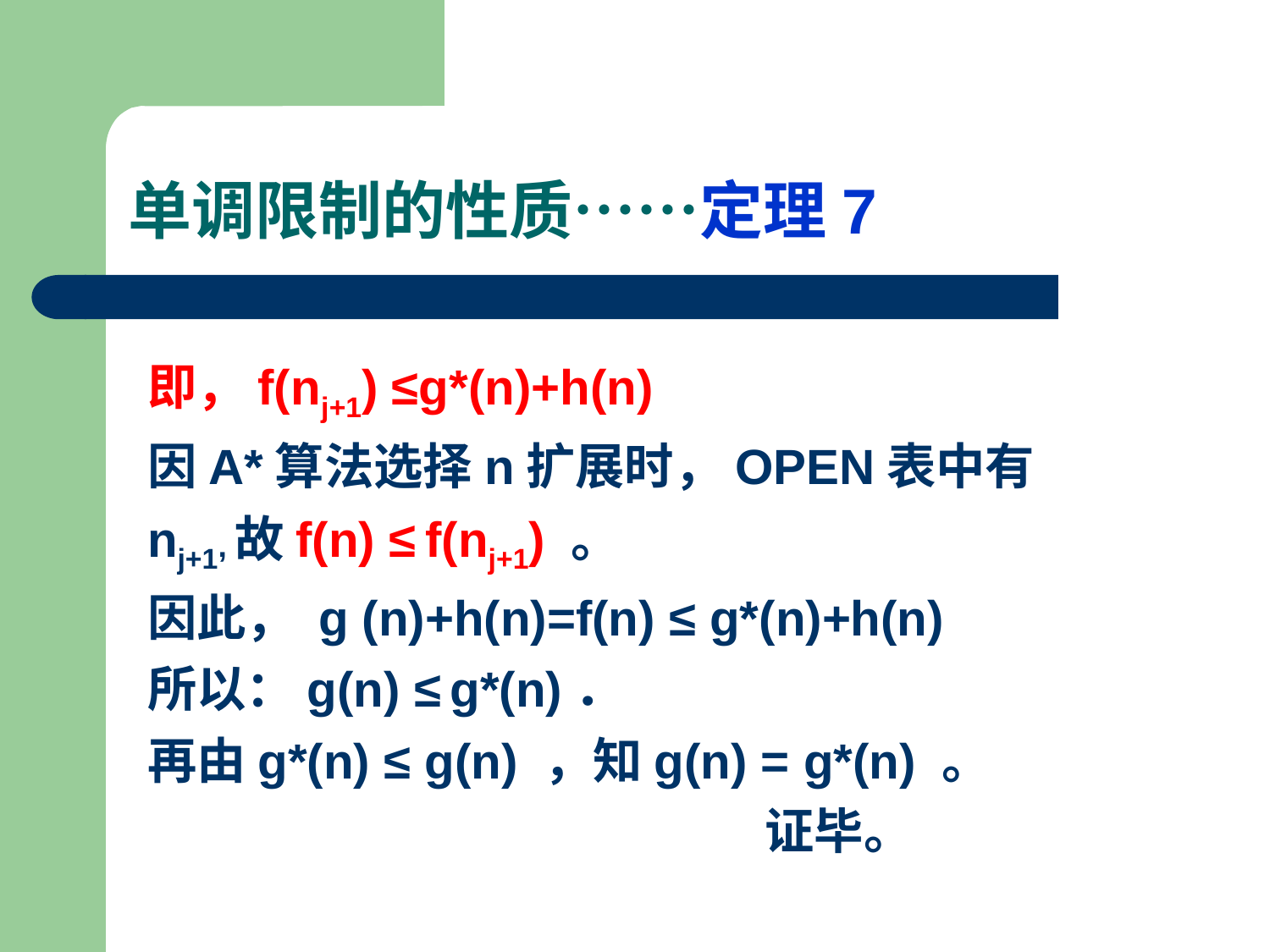

单调限制的性质……定理7
即，f(nj+1) ≤g*(n)+h(n)
因A*算法选择n扩展时，OPEN表中有nj+1,故f(n) ≤ f(nj+1) 。
因此， g (n)+h(n)=f(n) ≤ g*(n)+h(n)
所以：g(n) ≤ g*(n)．
再由g*(n) ≤ g(n) ，知g(n) = g*(n) 。
                                                      证毕。

66